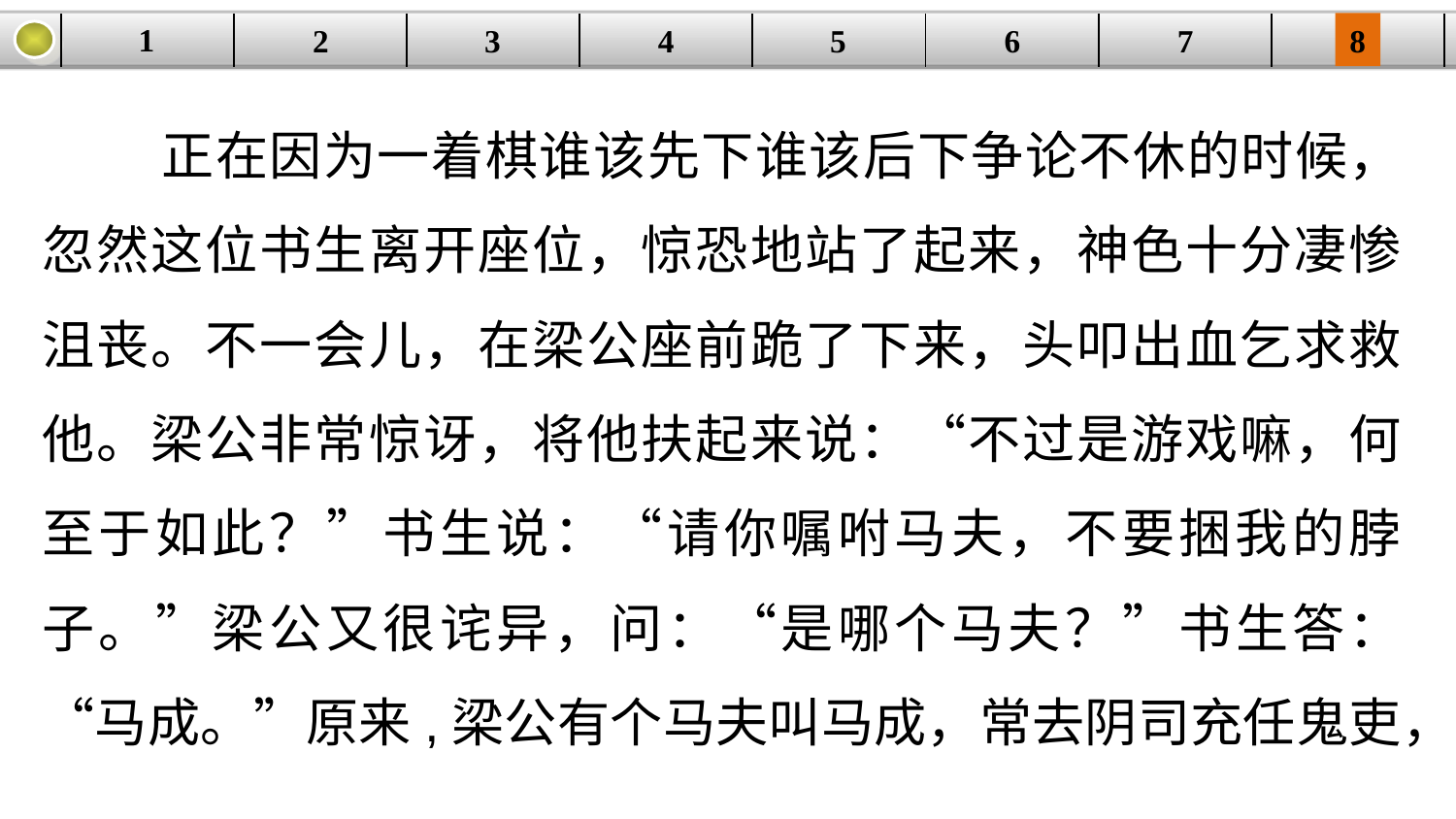

1
3
4
5
6
8
2
|  |  |  |  |  |  |  |  |
| --- | --- | --- | --- | --- | --- | --- | --- |
7

        正在因为一着棋谁该先下谁该后下争论不休的时候，忽然这位书生离开座位，惊恐地站了起来，神色十分凄惨沮丧。不一会儿，在梁公座前跪了下来，头叩出血乞求救他。梁公非常惊讶，将他扶起来说：“不过是游戏嘛，何至于如此？”书生说：“请你嘱咐马夫，不要捆我的脖子。”梁公又很诧异，问：“是哪个马夫？”书生答：“马成。”原来,梁公有个马夫叫马成，常去阴司充任鬼吏，